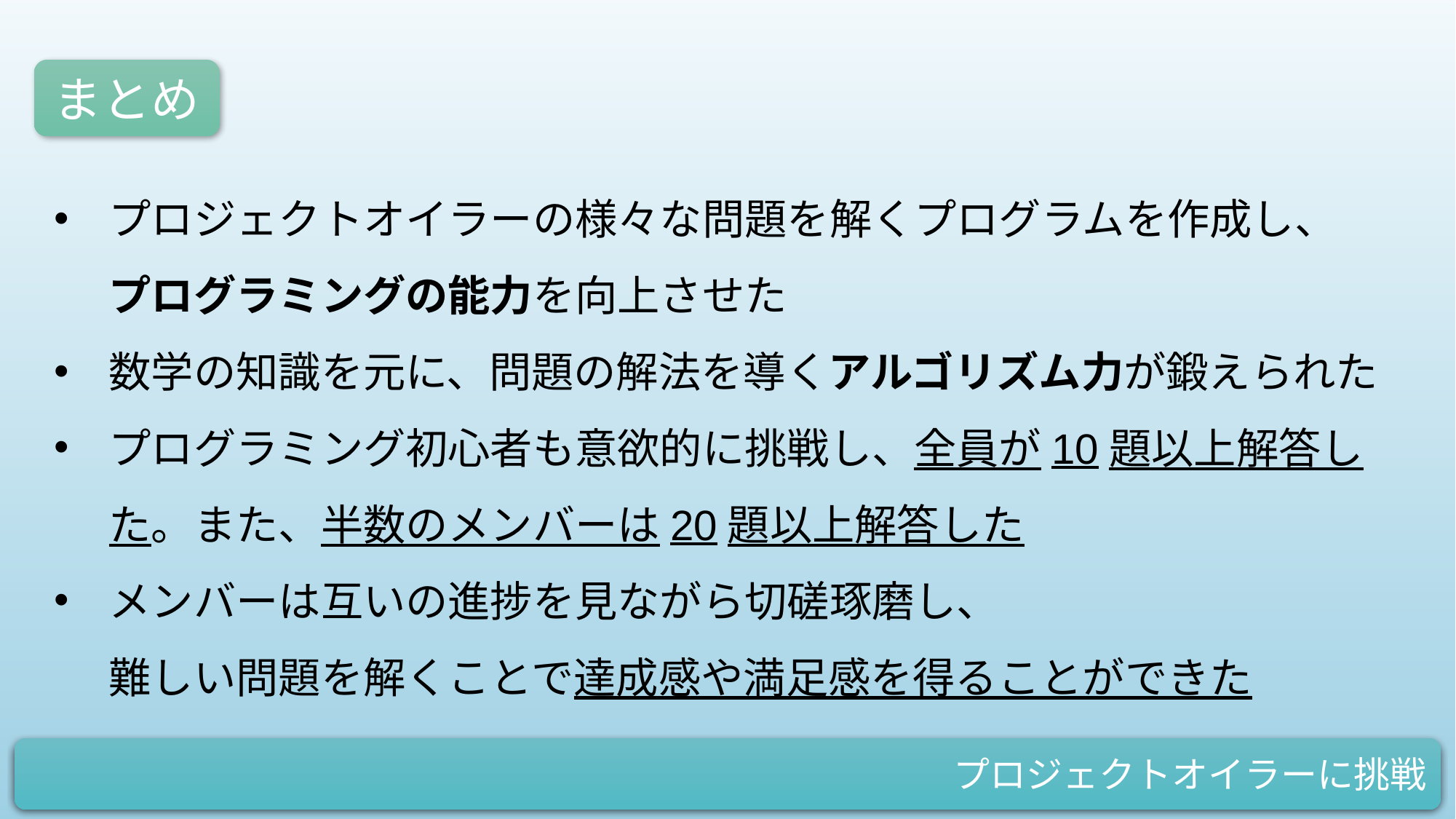

まとめ
プロジェクトオイラーの様々な問題を解くプログラムを作成し、
プログラミングの能力を向上させた
数学の知識を元に、問題の解法を導くアルゴリズム力が鍛えられた
プログラミング初心者も意欲的に挑戦し、全員が10題以上解答した。また、半数のメンバーは20題以上解答した
メンバーは互いの進捗を見ながら切磋琢磨し、
難しい問題を解くことで達成感や満足感を得ることができた

プロジェクトオイラーに挑戦